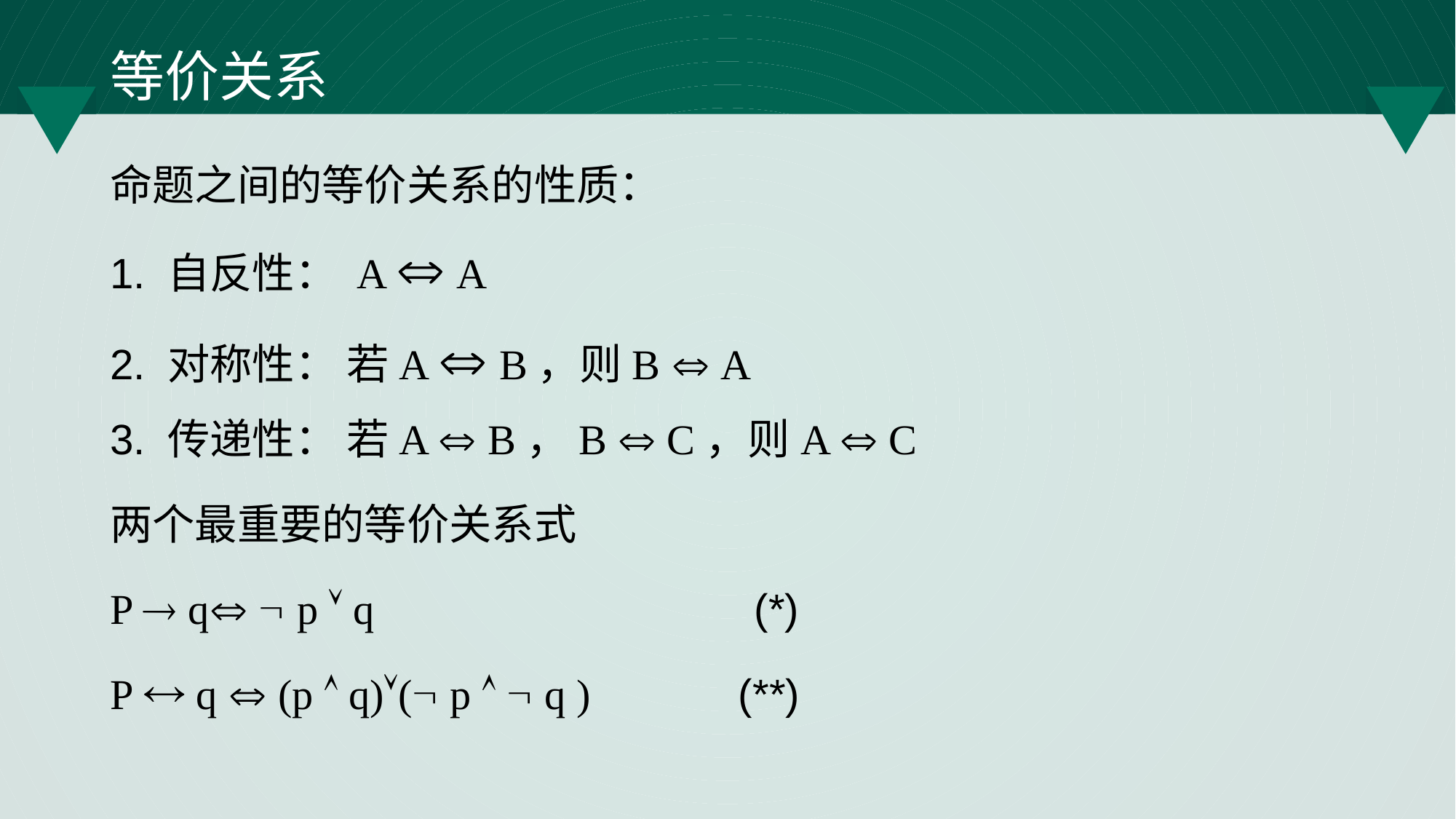

# 等价关系
命题之间的等价关系的性质：
1. 自反性： A ⇔ A
2. 对称性： 若A ⇔ B，则B ⇔ A
3. 传递性： 若A ⇔ B，B ⇔ C，则A ⇔ C
两个最重要的等价关系式
P → q⇔ ¬ p ∨ q                                    (*)
P ↔ q ⇔ (p ∧ q)∨(¬ p ∧ ¬ q )              (**)